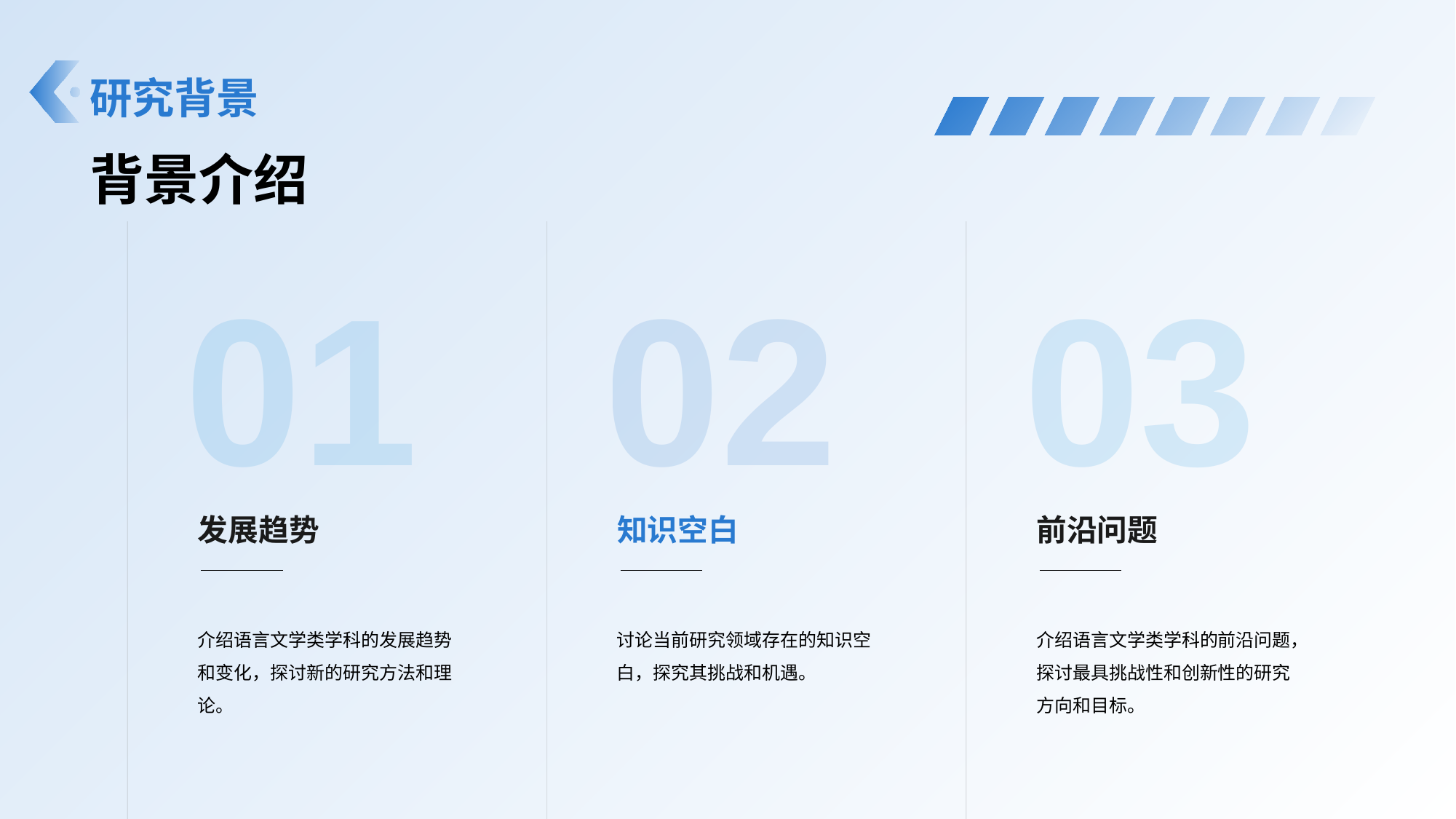

# 研究背景
背景介绍
01
发展趋势
介绍语言文学类学科的发展趋势和变化，探讨新的研究方法和理论。
02
知识空白
讨论当前研究领域存在的知识空白，探究其挑战和机遇。
03
前沿问题
介绍语言文学类学科的前沿问题，探讨最具挑战性和创新性的研究方向和目标。